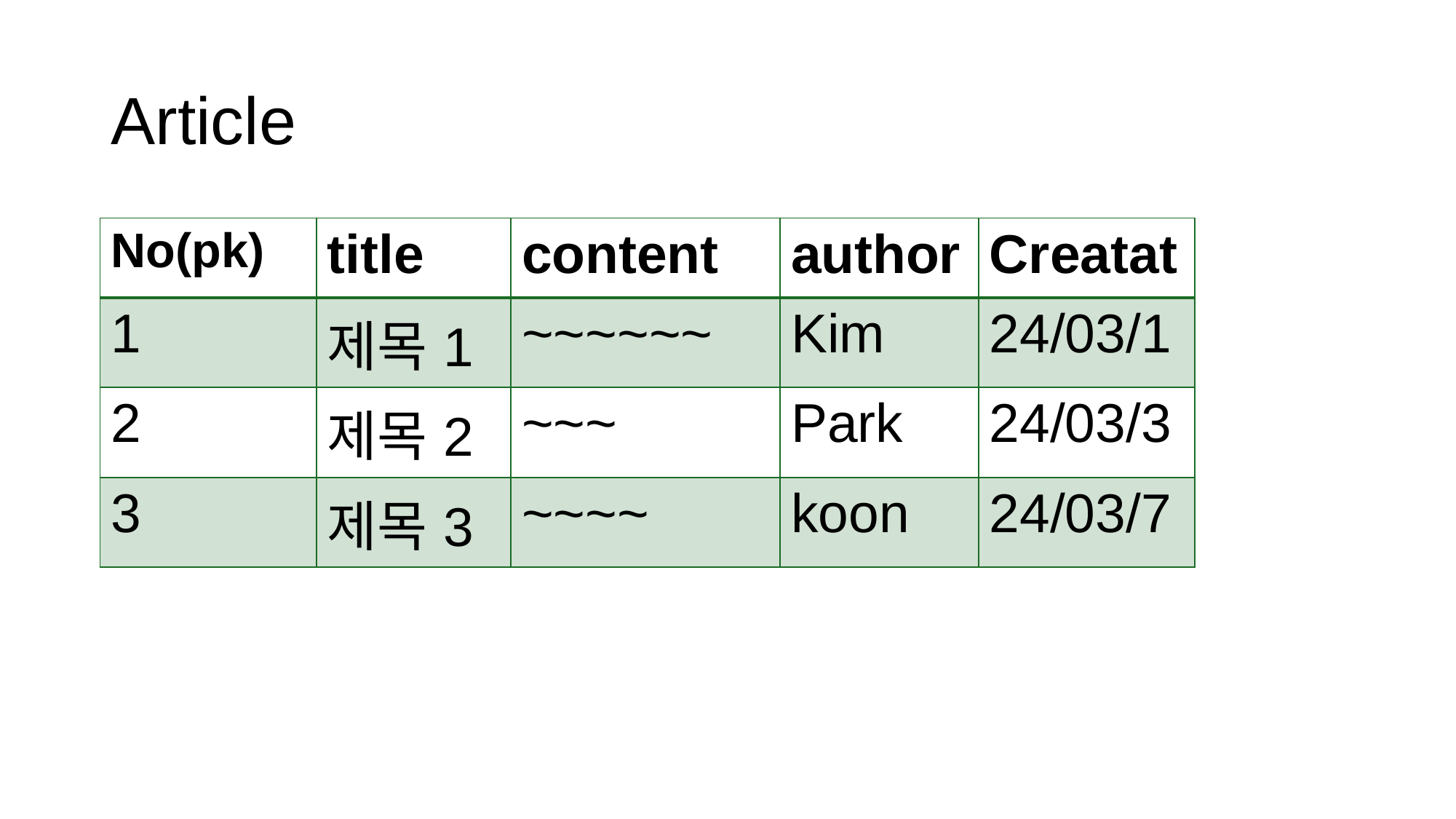

# Article
| No(pk) | title | content | author | Creatat |
| --- | --- | --- | --- | --- |
| 1 | 제목1 | ~~~~~~ | Kim | 24/03/1 |
| 2 | 제목2 | ~~~ | Park | 24/03/3 |
| 3 | 제목3 | ~~~~ | koon | 24/03/7 |